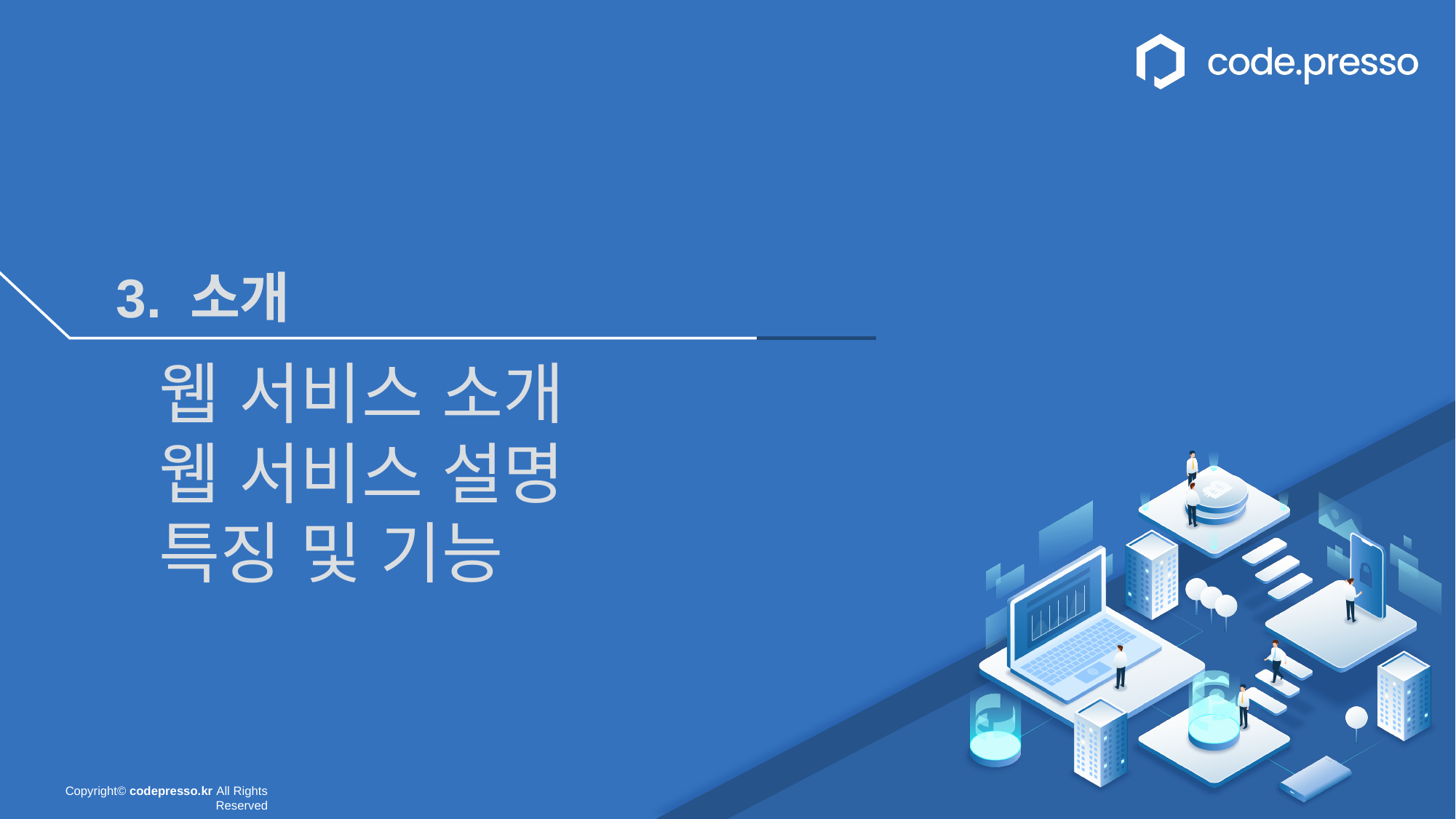

3. 소개
웹 서비스 소개
웹 서비스 설명
특징 및 기능